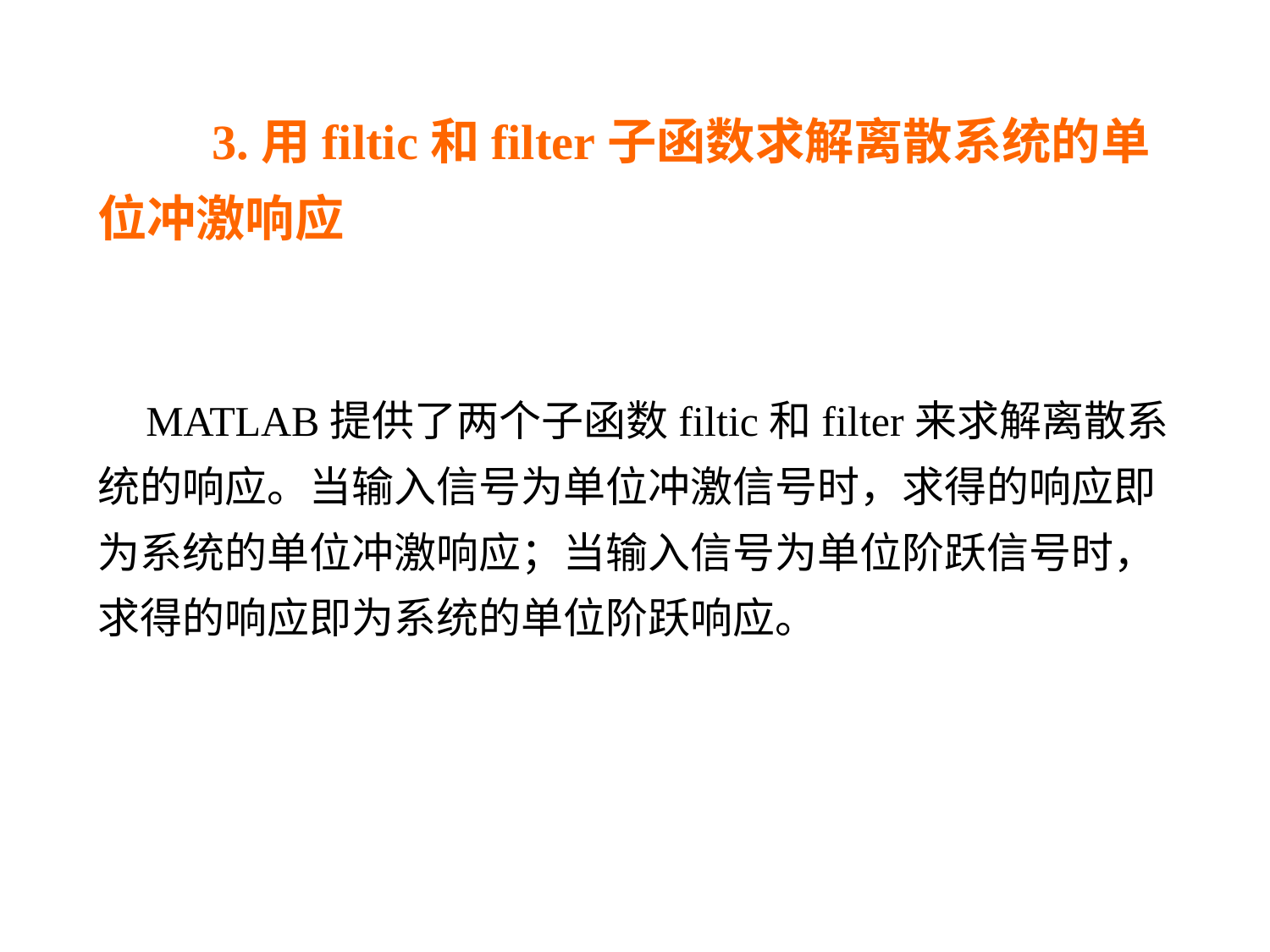

# 3.用filtic和filter子函数求解离散系统的单位冲激响应 　　 MATLAB提供了两个子函数filtic和filter来求解离散系统的响应。当输入信号为单位冲激信号时，求得的响应即为系统的单位冲激响应；当输入信号为单位阶跃信号时，求得的响应即为系统的单位阶跃响应。